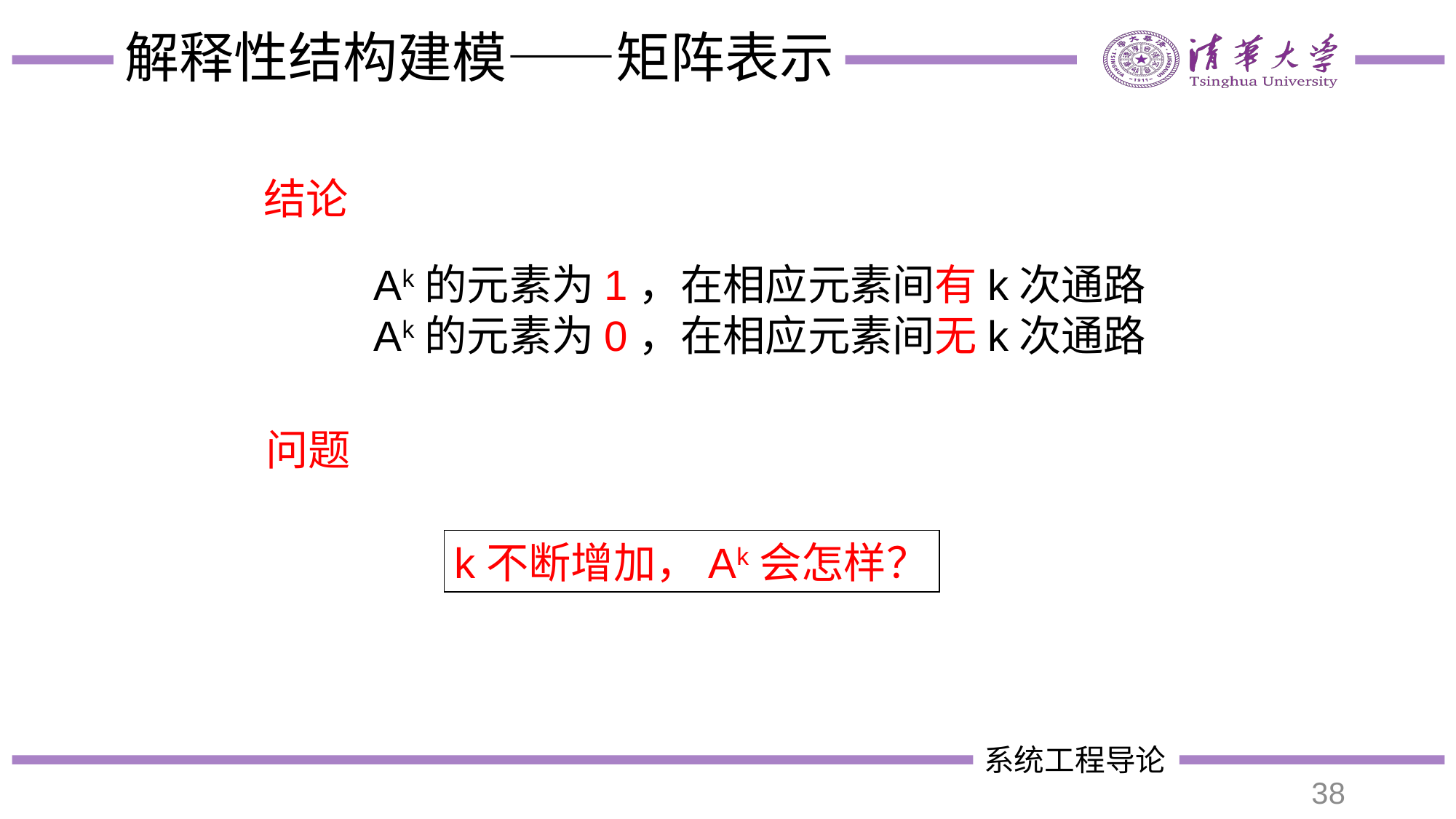

# 解释性结构建模——矩阵表示
结论
Ak的元素为1，在相应元素间有k次通路
Ak的元素为0，在相应元素间无k次通路
问题
k不断增加，Ak会怎样？
38